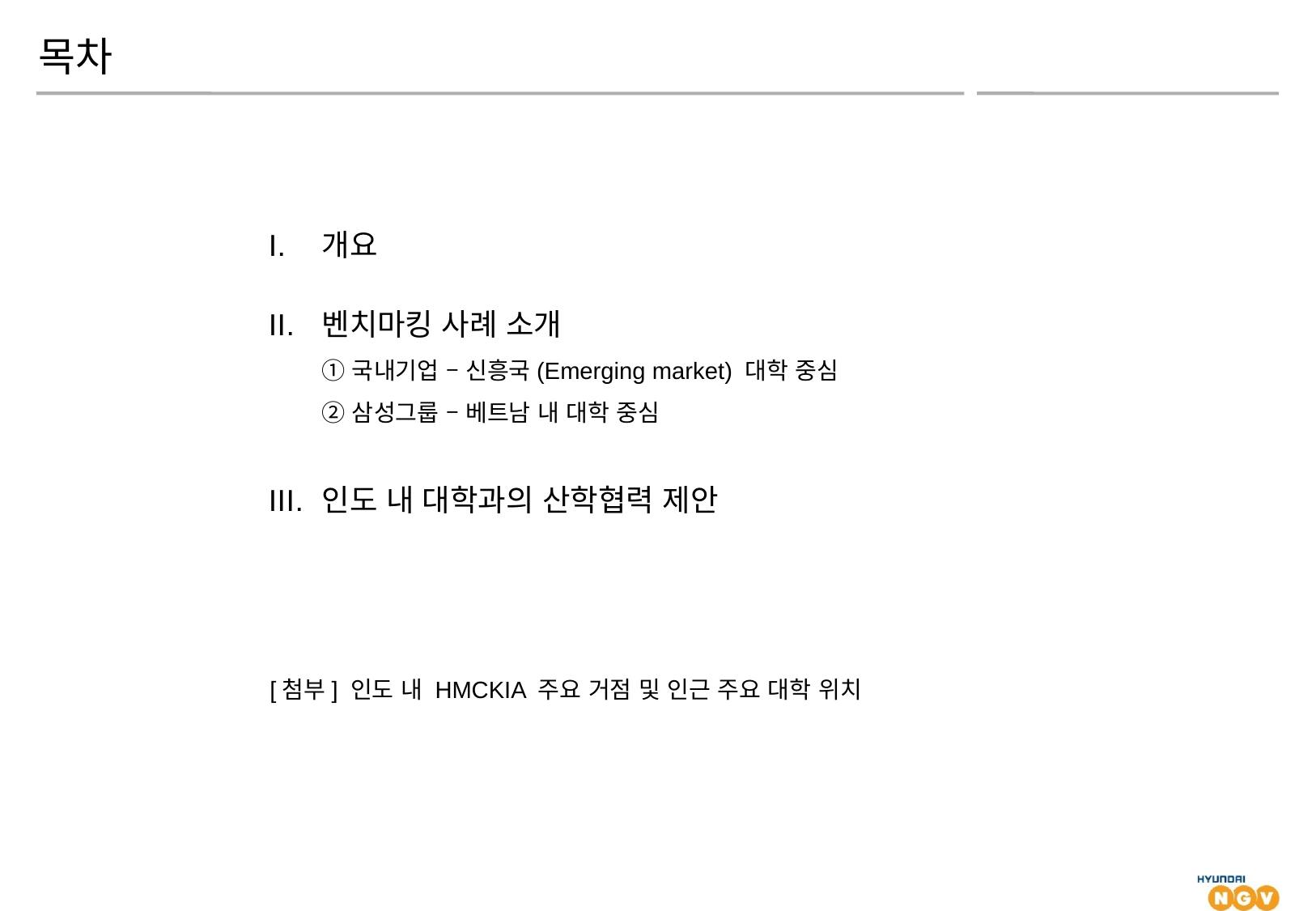

목차
개요
벤치마킹 사례 소개
① 국내기업 – 신흥국(Emerging market) 대학 중심
② 삼성그룹 – 베트남 내 대학 중심

인도 내 대학과의 산학협력 제안
 [첨부] 인도 내 HMCKIA 주요 거점 및 인근 주요 대학 위치